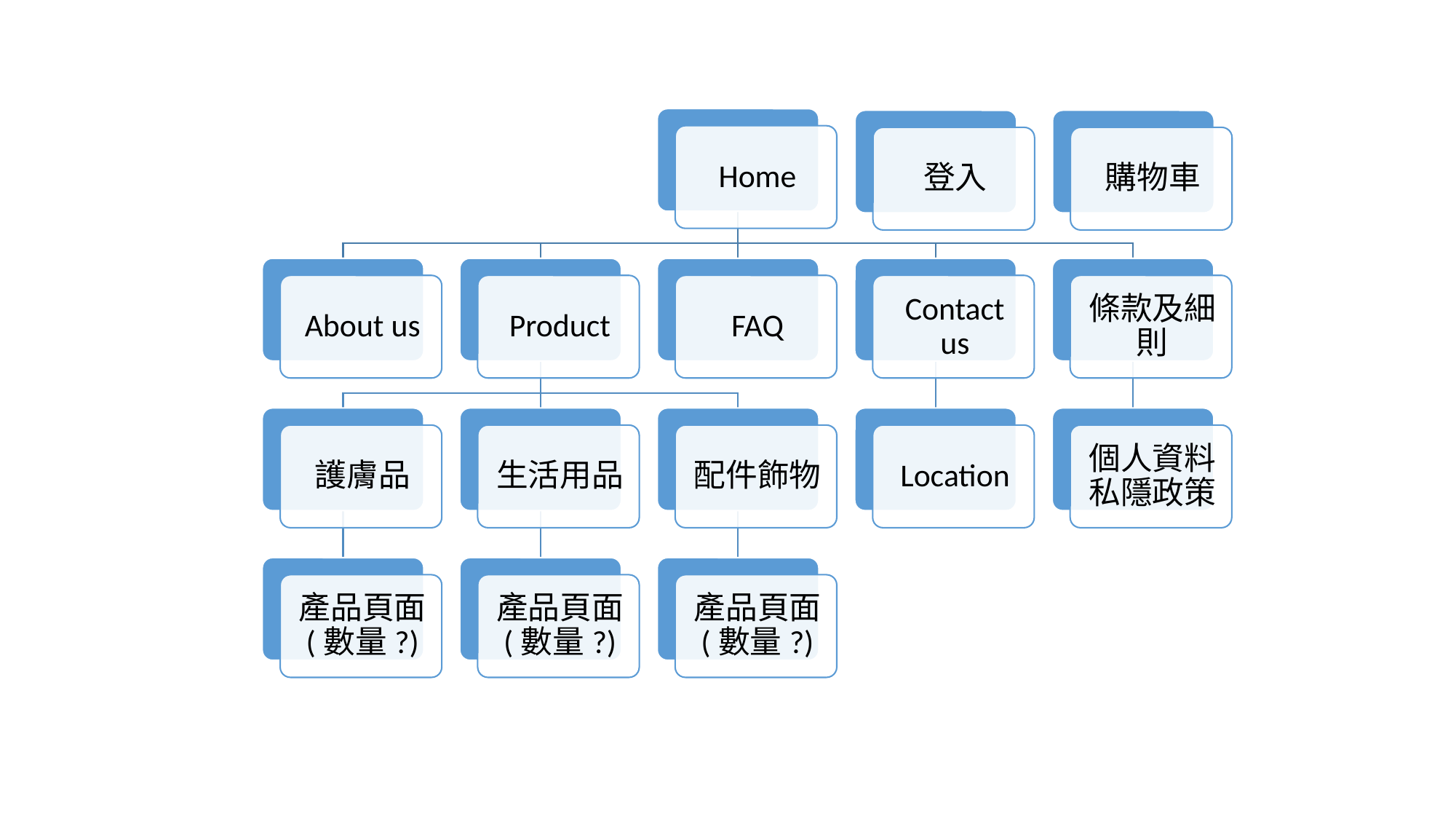

登入
購物車
Home
About us
Product
護膚品
產品頁面 (數量?)
生活用品
產品頁面 (數量?)
配件飾物
產品頁面 (數量?)
FAQ
Contact us
Location
條款及細則
個人資料私隱政策